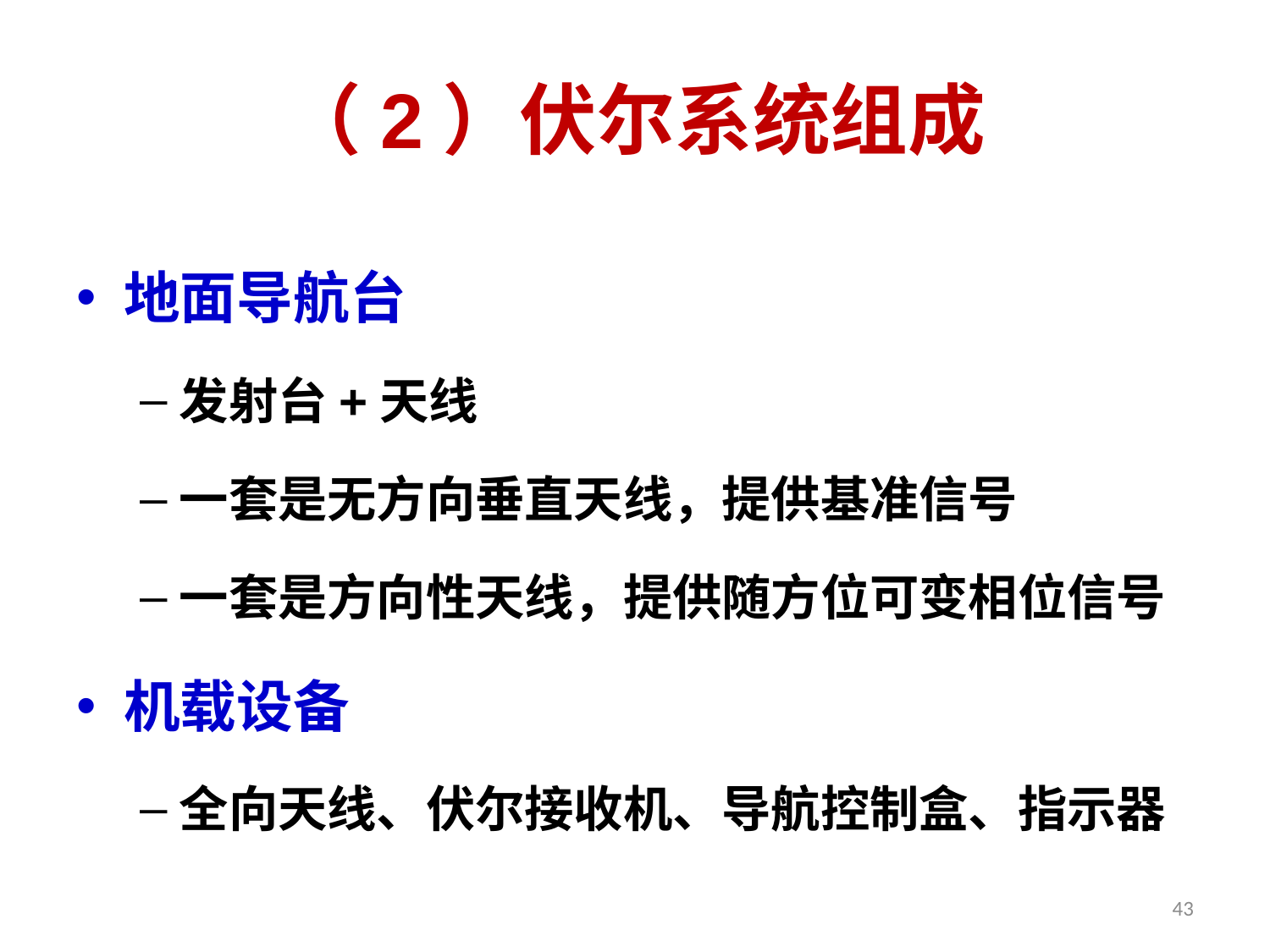

# （2）伏尔系统组成
地面导航台
发射台+天线
一套是无方向垂直天线，提供基准信号
一套是方向性天线，提供随方位可变相位信号
机载设备
全向天线、伏尔接收机、导航控制盒、指示器

43